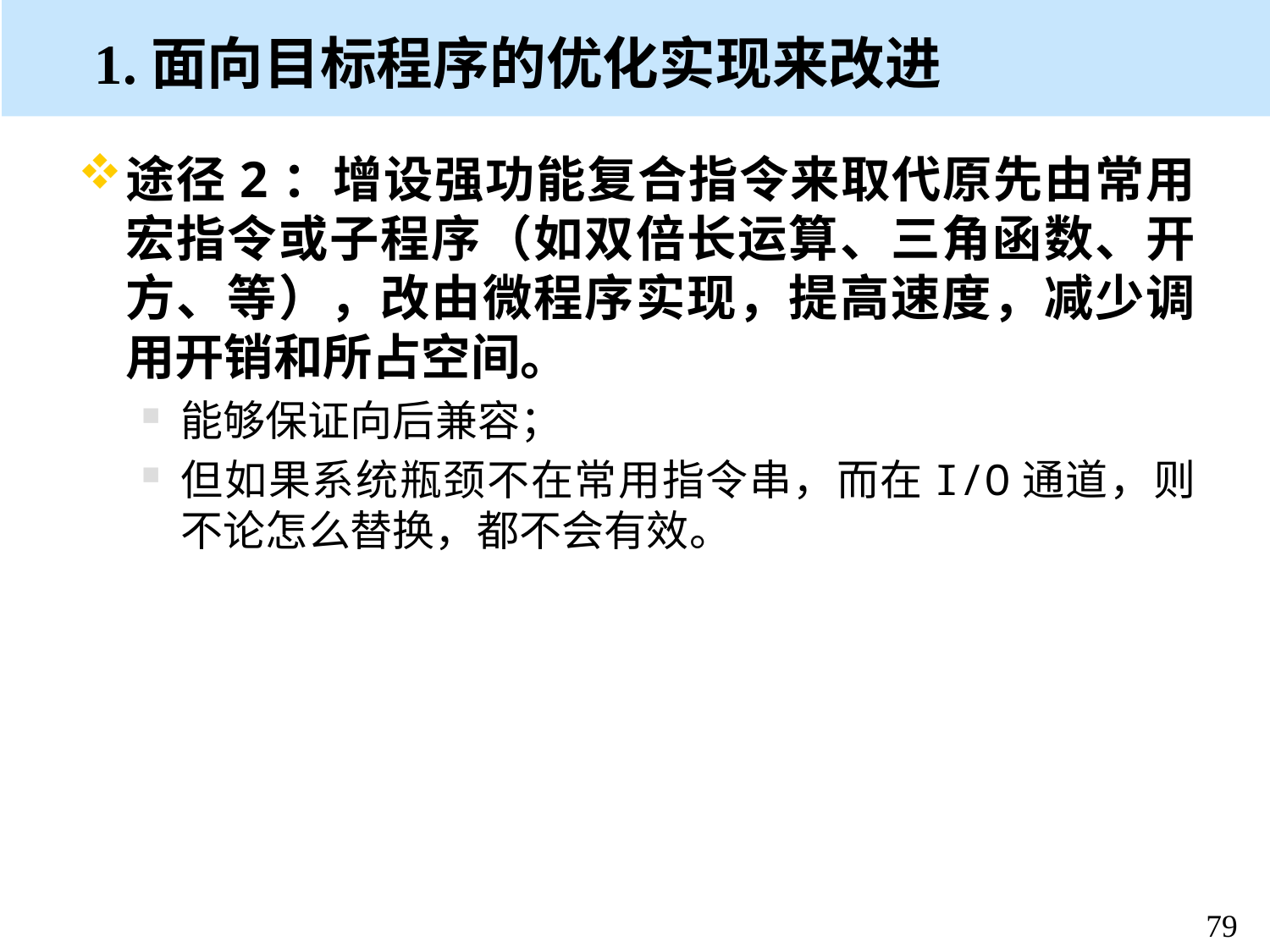

# 1.面向目标程序的优化实现来改进
途径2：增设强功能复合指令来取代原先由常用宏指令或子程序（如双倍长运算、三角函数、开方、等），改由微程序实现，提高速度，减少调用开销和所占空间。
能够保证向后兼容；
但如果系统瓶颈不在常用指令串，而在I/O通道，则不论怎么替换，都不会有效。